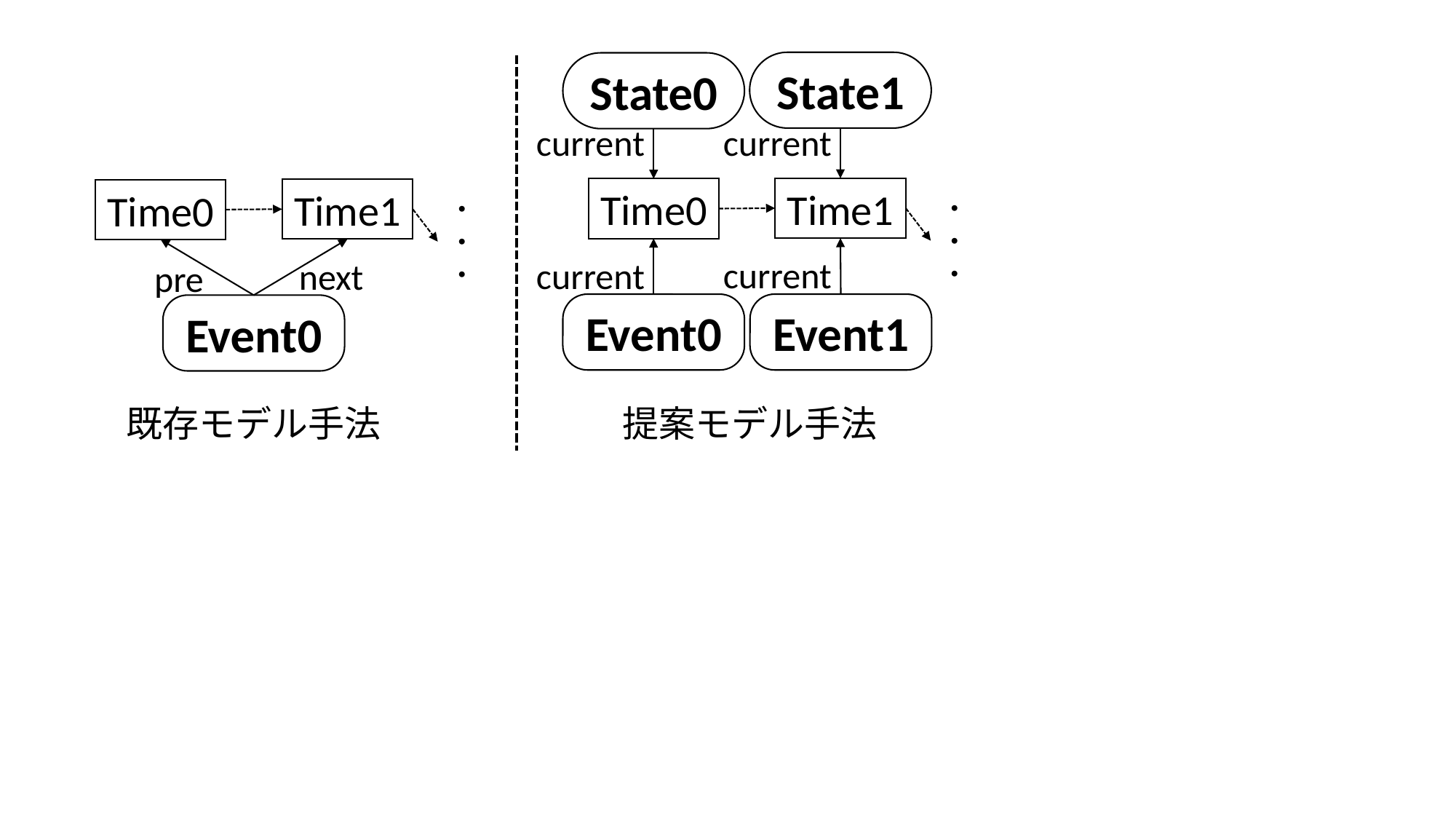

State1
State0

current
current
Time1
Time0
Time1
Time0
・・・
・・・
current
current
next
pre
Event0
Event1
Event0
既存モデル手法
提案モデル手法